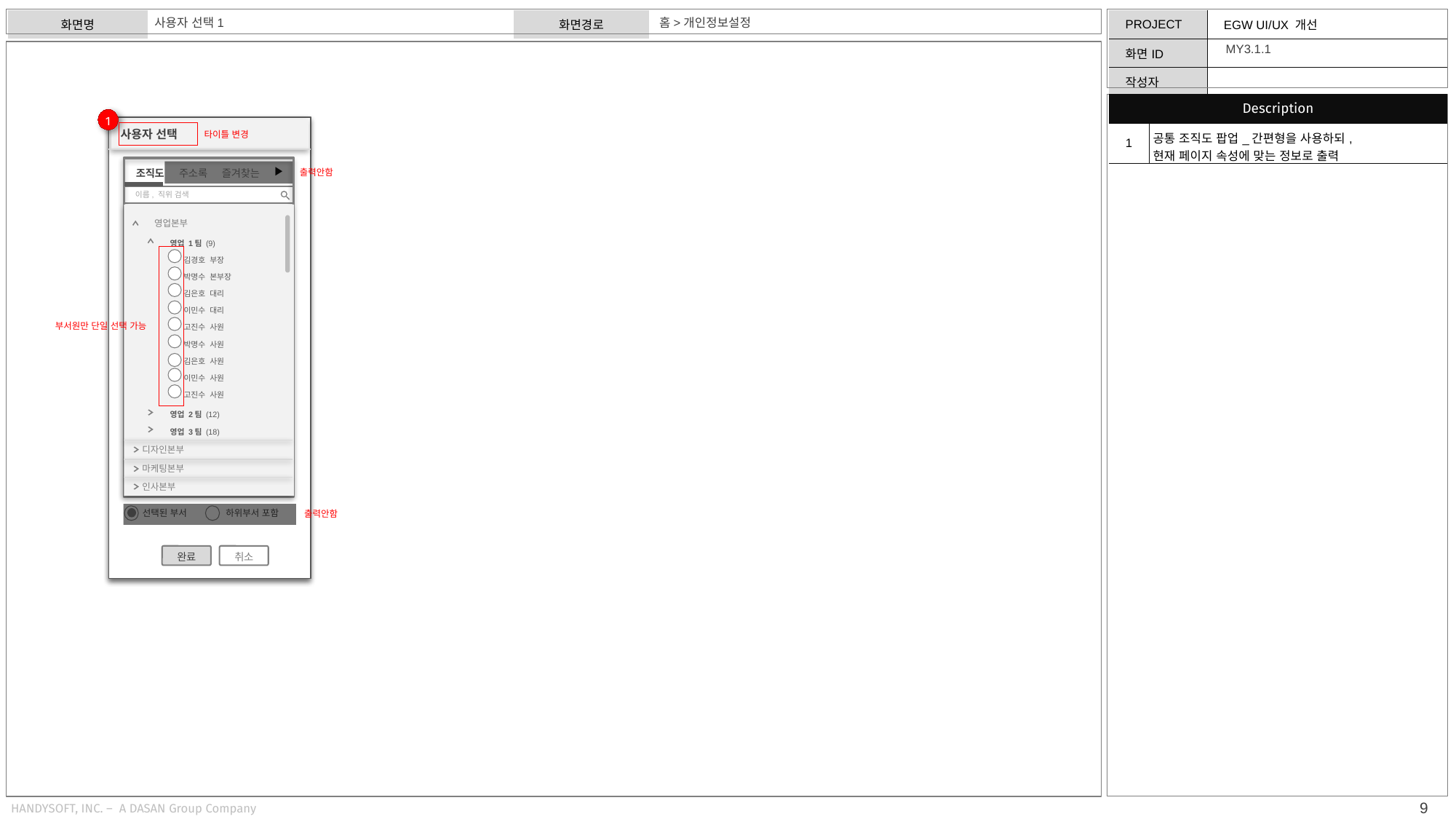

사용자 선택1
홈>개인정보설정
MY3.1.1
| Description |  |
| --- | --- |
| 1 | 공통 조직도 팝업\_간편형을 사용하되, 현재 페이지 속성에 맞는 정보로 출력 |
1

타이틀 변경
사용자 선택
▶

출력안함
조직도     주소록     즐겨찾는

 이름, 직위 검색

영업본부

영업 1팀 (9)
김경호  부장
박명수  본부장
김은호  대리
이민수  대리
고진수  사원
박명수  사원
김은호  사원
이민수  사원
고진수  사원

부서원만 단일 선택 가능

영업 2팀 (12)
영업 3팀 (18)

디자인본부

마케팅본부

인사본부

출력안함

선택된 부서
하위부서 포함
완료
취소